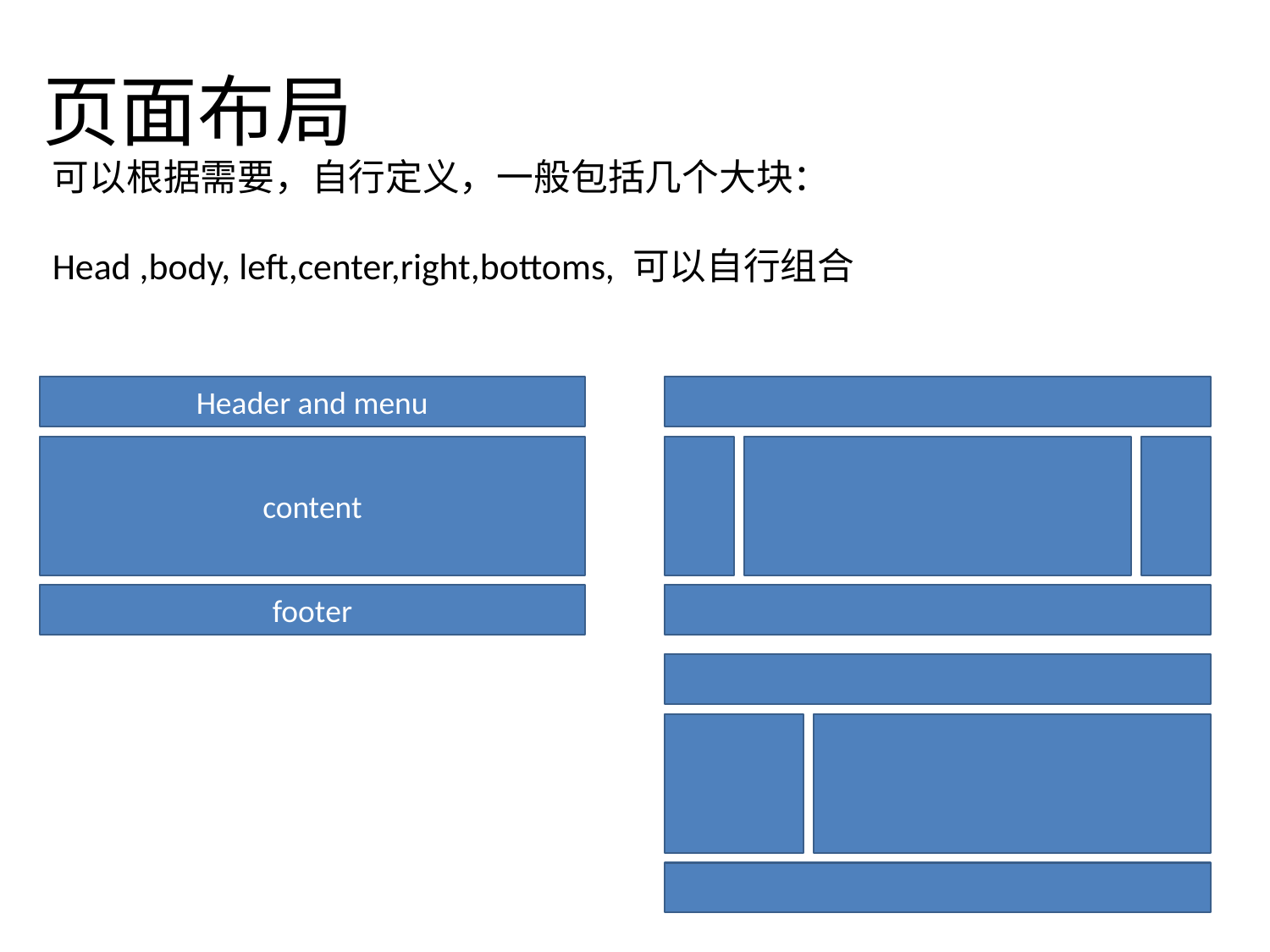

# 页面布局
可以根据需要，自行定义，一般包括几个大块：

Head ,body, left,center,right,bottoms, 可以自行组合

Header and menu

content

footer